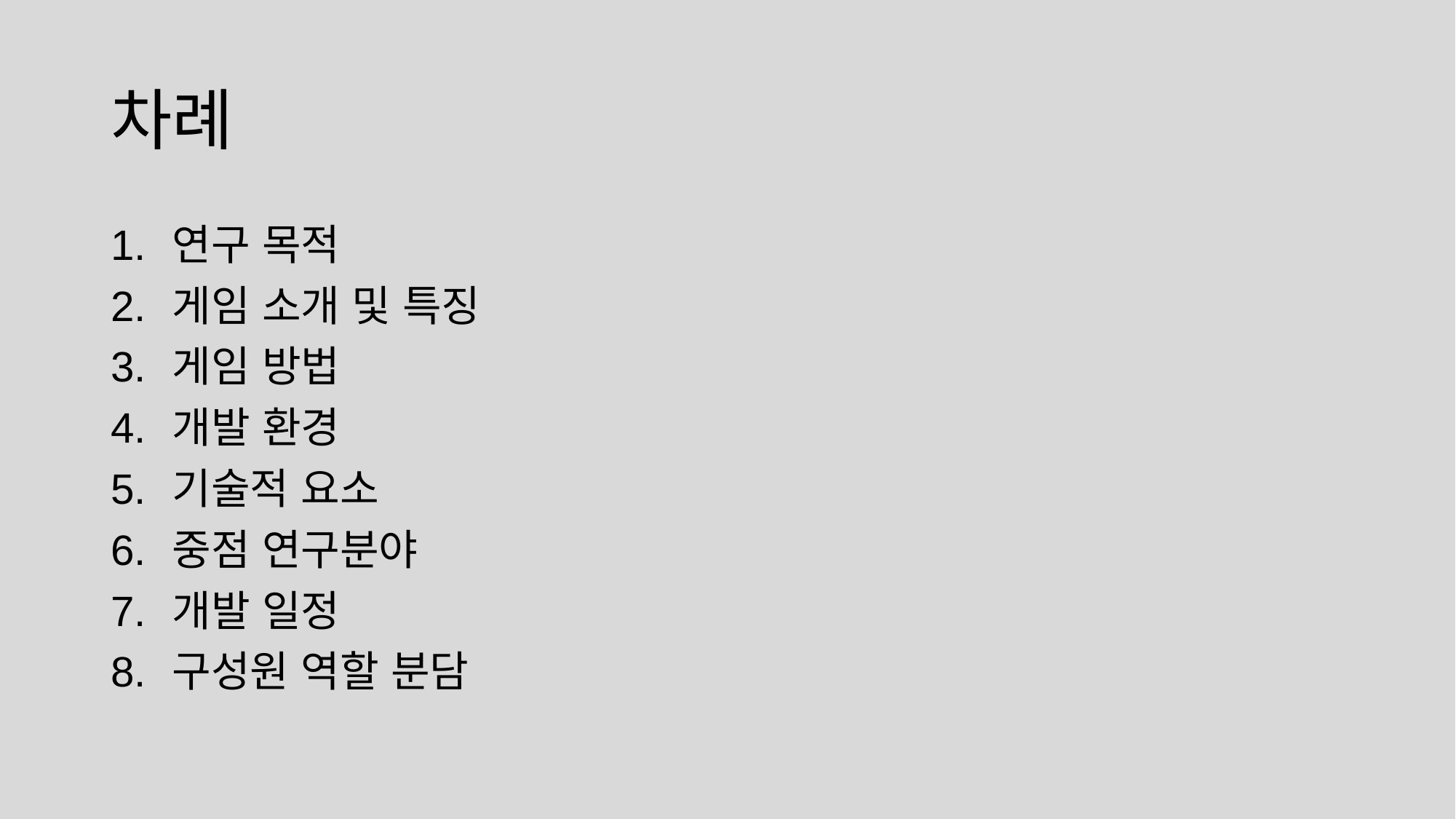

# 차례
연구 목적
게임 소개 및 특징
게임 방법
개발 환경
기술적 요소
중점 연구분야
개발 일정
구성원 역할 분담